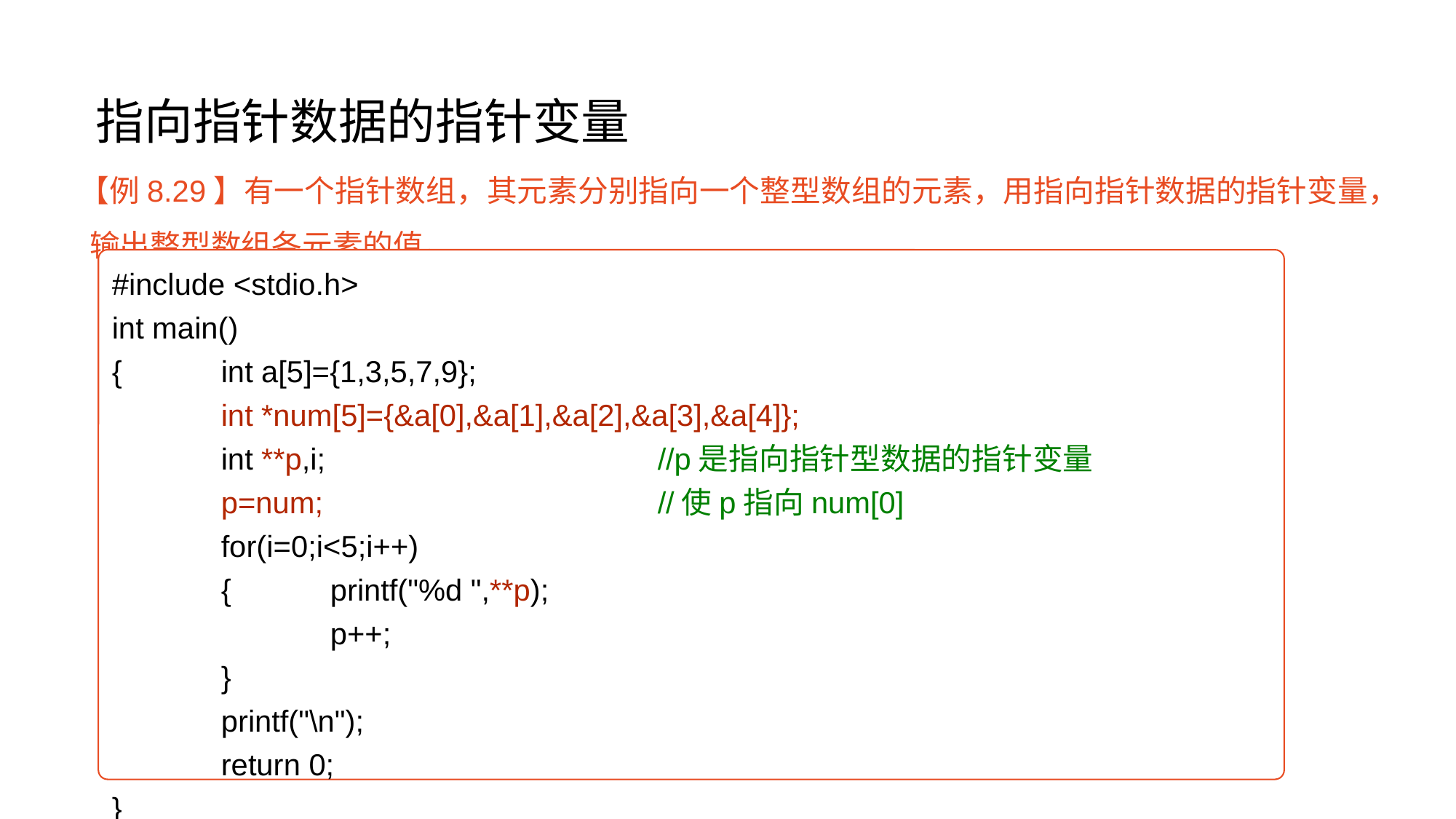

# 指向指针数据的指针变量
【例8.29】有一个指针数组，其元素分别指向一个整型数组的元素，用指向指针数据的指针变量，输出整型数组各元素的值。
#include <stdio.h>
int main()
{	int a[5]={1,3,5,7,9};
	int *num[5]={&a[0],&a[1],&a[2],&a[3],&a[4]};
	int **p,i;				//p是指向指针型数据的指针变量
	p=num;				//使p指向num[0]
	for(i=0;i<5;i++)
	{	printf("%d ",**p);
		p++;
	}
	printf("\n");
	return 0;
}